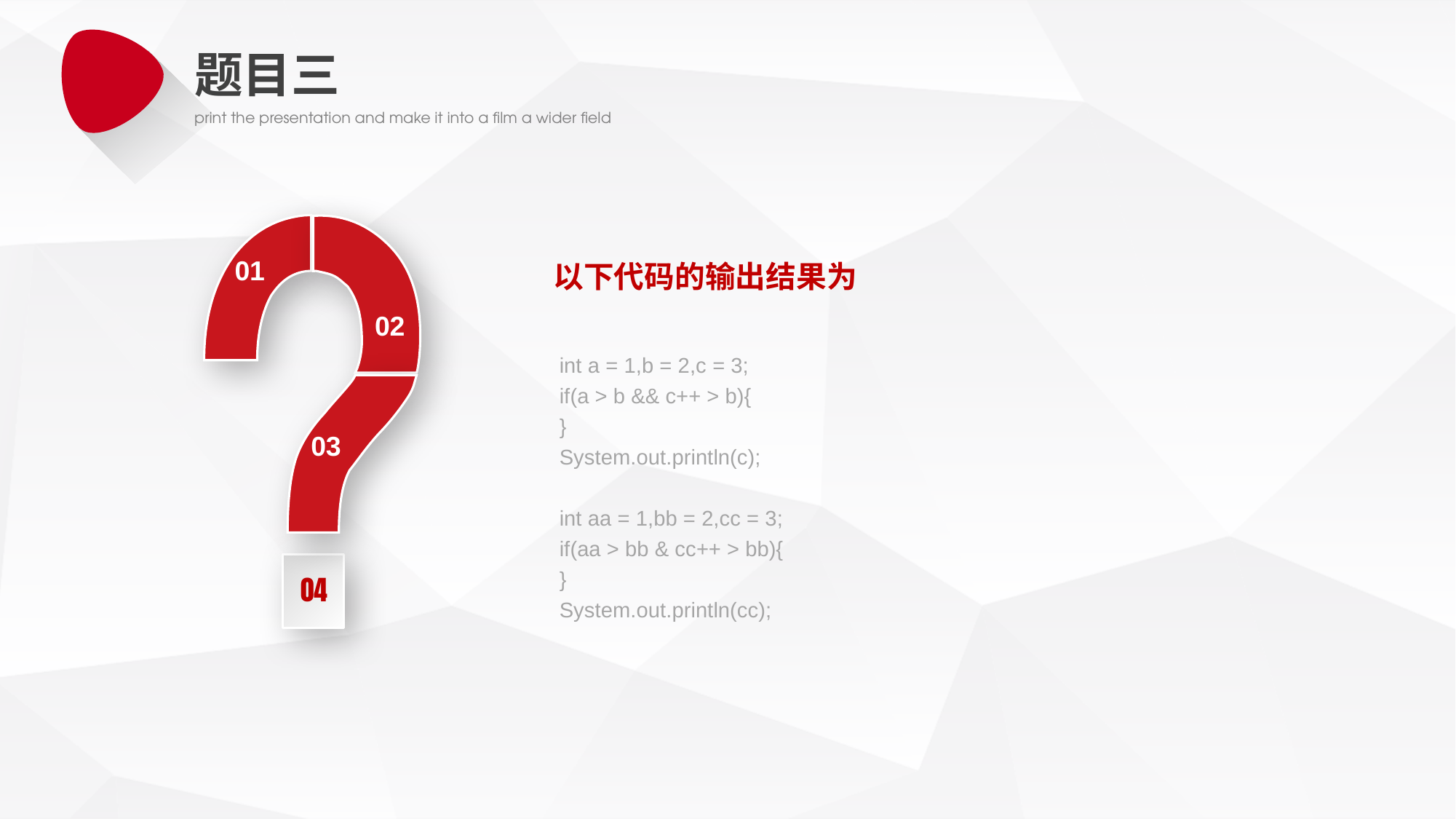

题目三
print the presentation and make it into a film a wider field

01
02
03
04
以下代码的输出结果为
        int a = 1,b = 2,c = 3;
        if(a > b && c++ > b){
        }
        System.out.println(c);

        int aa = 1,bb = 2,cc = 3;
        if(aa > bb & cc++ > bb){
        }
        System.out.println(cc);